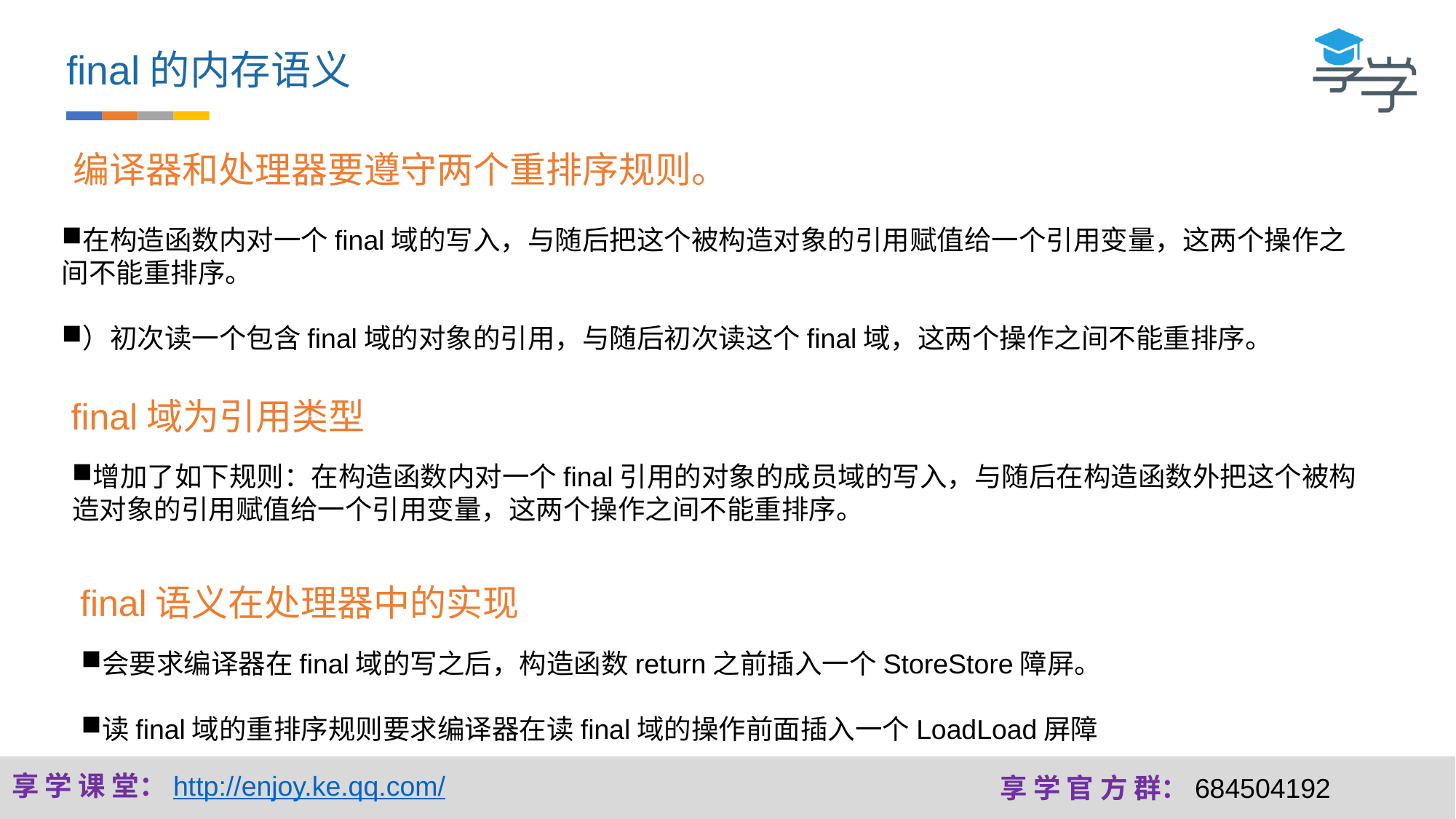

final的内存语义

编译器和处理器要遵守两个重排序规则。
在构造函数内对一个final域的写入，与随后把这个被构造对象的引用赋值给一个引用变量，这两个操作之间不能重排序。
）初次读一个包含final域的对象的引用，与随后初次读这个final域，这两个操作之间不能重排序。
final域为引用类型
增加了如下规则：在构造函数内对一个final引用的对象的成员域的写入，与随后在构造函数外把这个被构造对象的引用赋值给一个引用变量，这两个操作之间不能重排序。
final语义在处理器中的实现
会要求编译器在final域的写之后，构造函数return之前插入一个StoreStore障屏。

读final域的重排序规则要求编译器在读final域的操作前面插入一个LoadLoad屏障